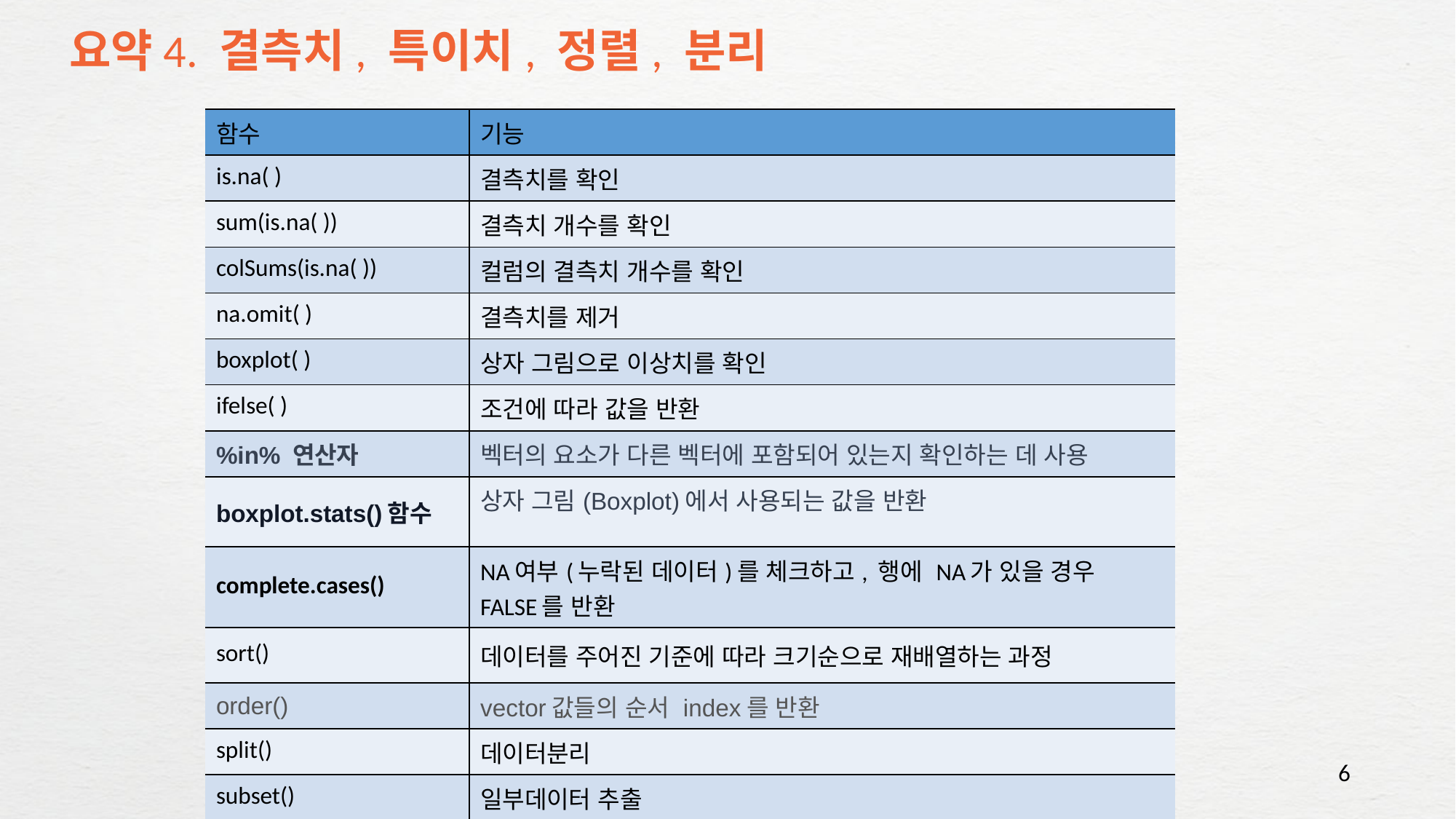

# 요약4. 결측치, 특이치, 정렬, 분리
| 함수 | 기능 |
| --- | --- |
| is.na( ) | 결측치를 확인 |
| sum(is.na( )) | 결측치 개수를 확인 |
| colSums(is.na( )) | 컬럼의 결측치 개수를 확인 |
| na.omit( ) | 결측치를 제거 |
| boxplot( ) | 상자 그림으로 이상치를 확인 |
| ifelse( ) | 조건에 따라 값을 반환 |
| %in% 연산자 | 벡터의 요소가 다른 벡터에 포함되어 있는지 확인하는 데 사용 |
| boxplot.stats()함수 | 상자 그림(Boxplot)에서 사용되는 값을 반환 |
| complete.cases() | NA여부(누락된 데이터)를 체크하고, 행에 NA가 있을 경우 FALSE를 반환 |
| sort() | 데이터를 주어진 기준에 따라 크기순으로 재배열하는 과정 |
| order() | vector값들의 순서 index를 반환 |
| split() | 데이터분리 |
| subset() | 일부데이터 추출 |
6
6